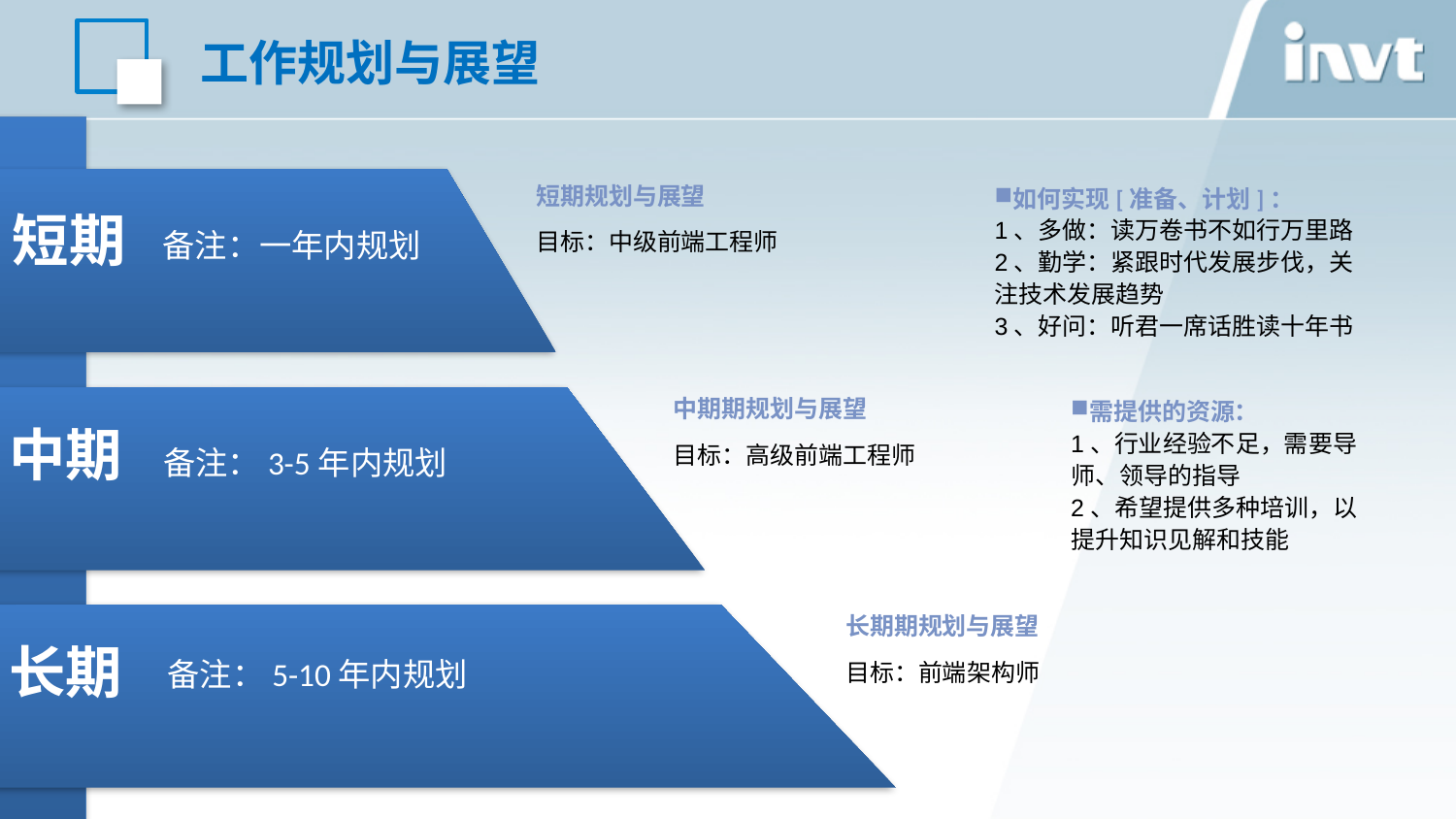

工作规划与展望

短期规划与展望
如何实现[准备、计划]：
1、多做：读万卷书不如行万里路
2、勤学：紧跟时代发展步伐，关注技术发展趋势
3、好问：听君一席话胜读十年书
短期
目标：中级前端工程师
备注：一年内规划
中期期规划与展望
需提供的资源：
1、行业经验不足，需要导师、领导的指导
2、希望提供多种培训，以提升知识见解和技能

中期
目标：高级前端工程师
备注：3-5年内规划

长期期规划与展望
长期
目标：前端架构师
备注：5-10年内规划